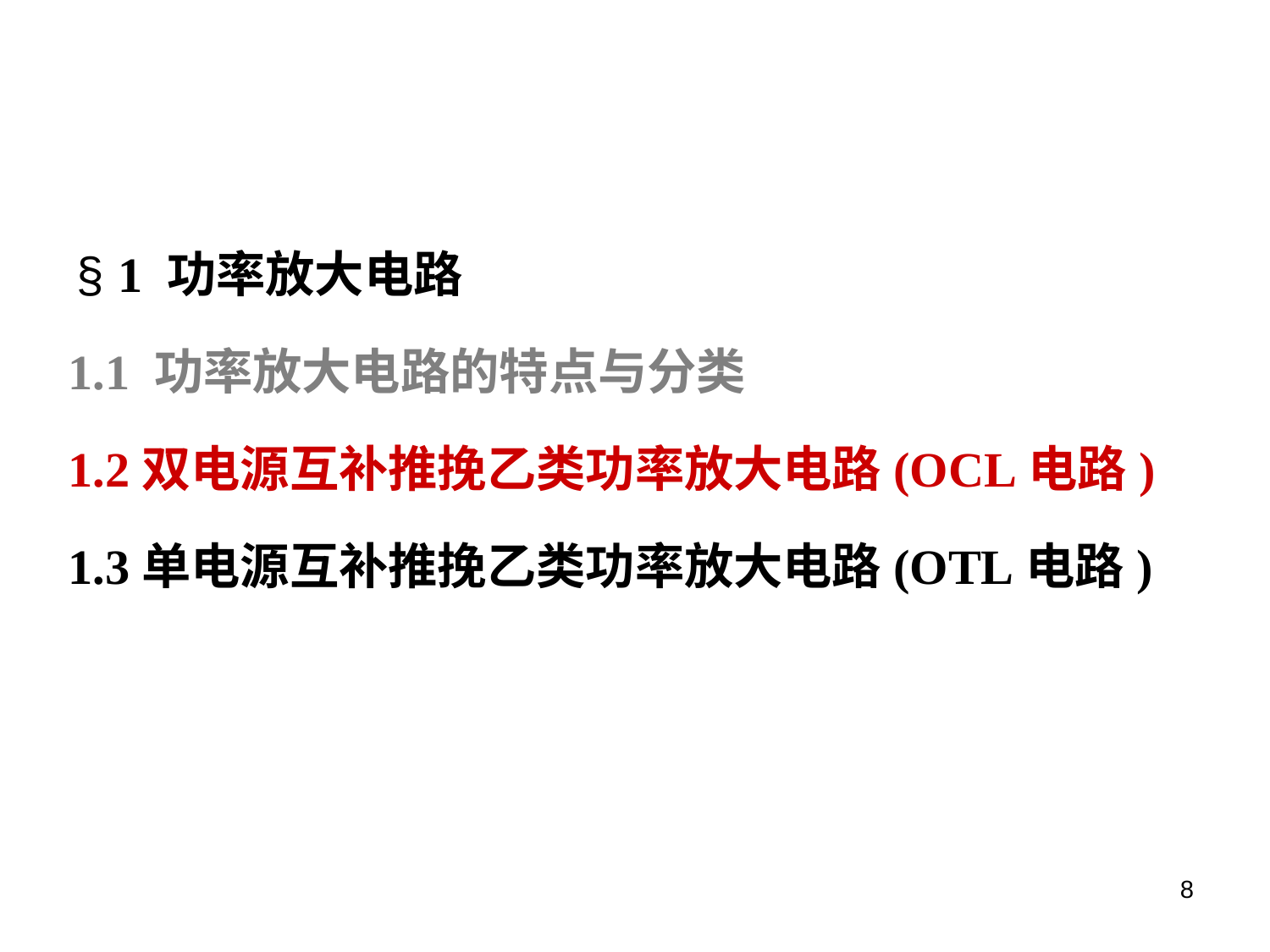

§ 1 功率放大电路
1.1 功率放大电路的特点与分类
1.2双电源互补推挽乙类功率放大电路(OCL电路)
1.3单电源互补推挽乙类功率放大电路(OTL电路)
8